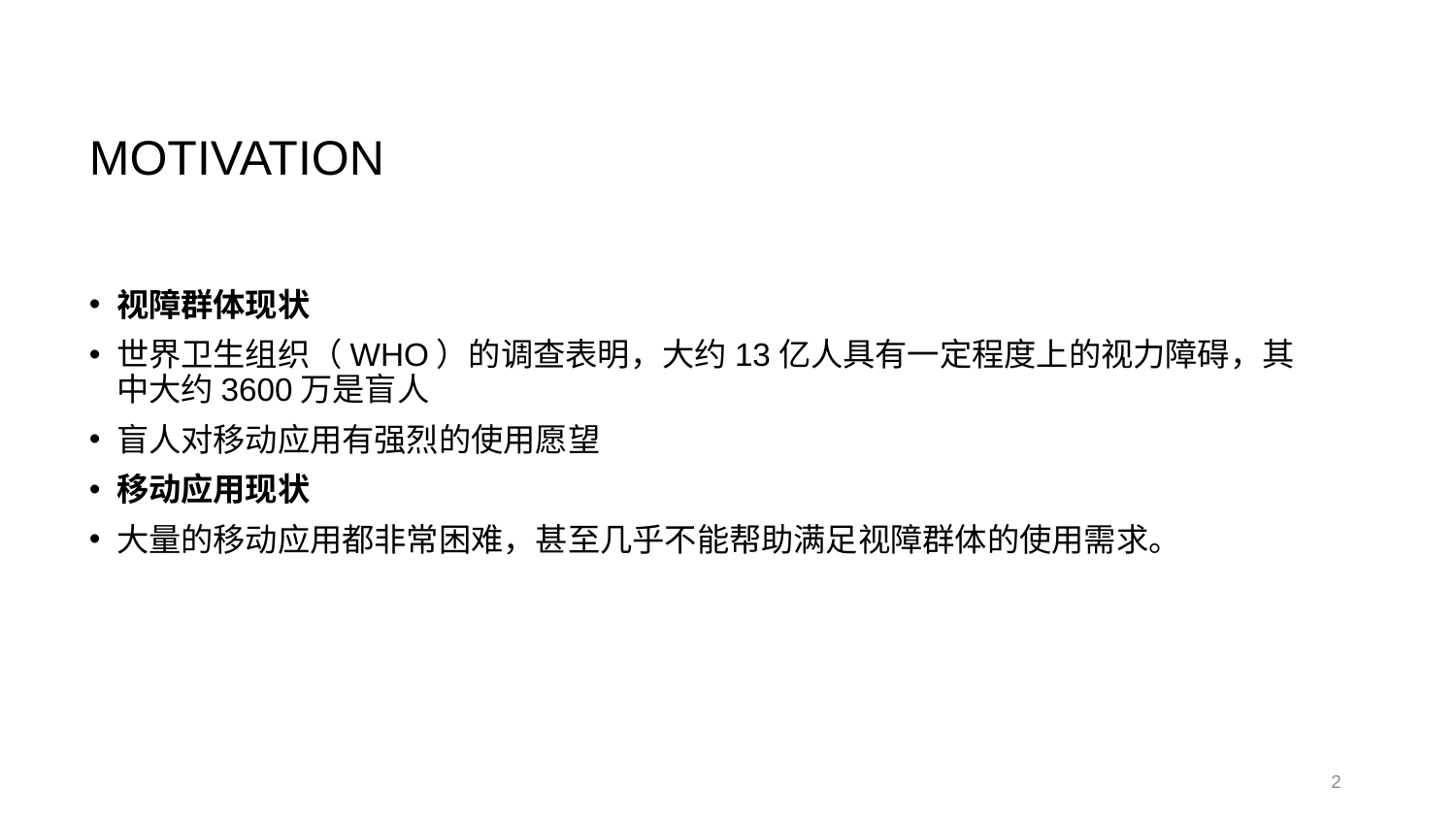

# MOTIVATION

视障群体现状
世界卫生组织（WHO）的调查表明，大约13亿人具有一定程度上的视力障碍，其中大约3600万是盲人
盲人对移动应用有强烈的使用愿望
移动应用现状
大量的移动应用都非常困难，甚至几乎不能帮助满足视障群体的使用需求。

2